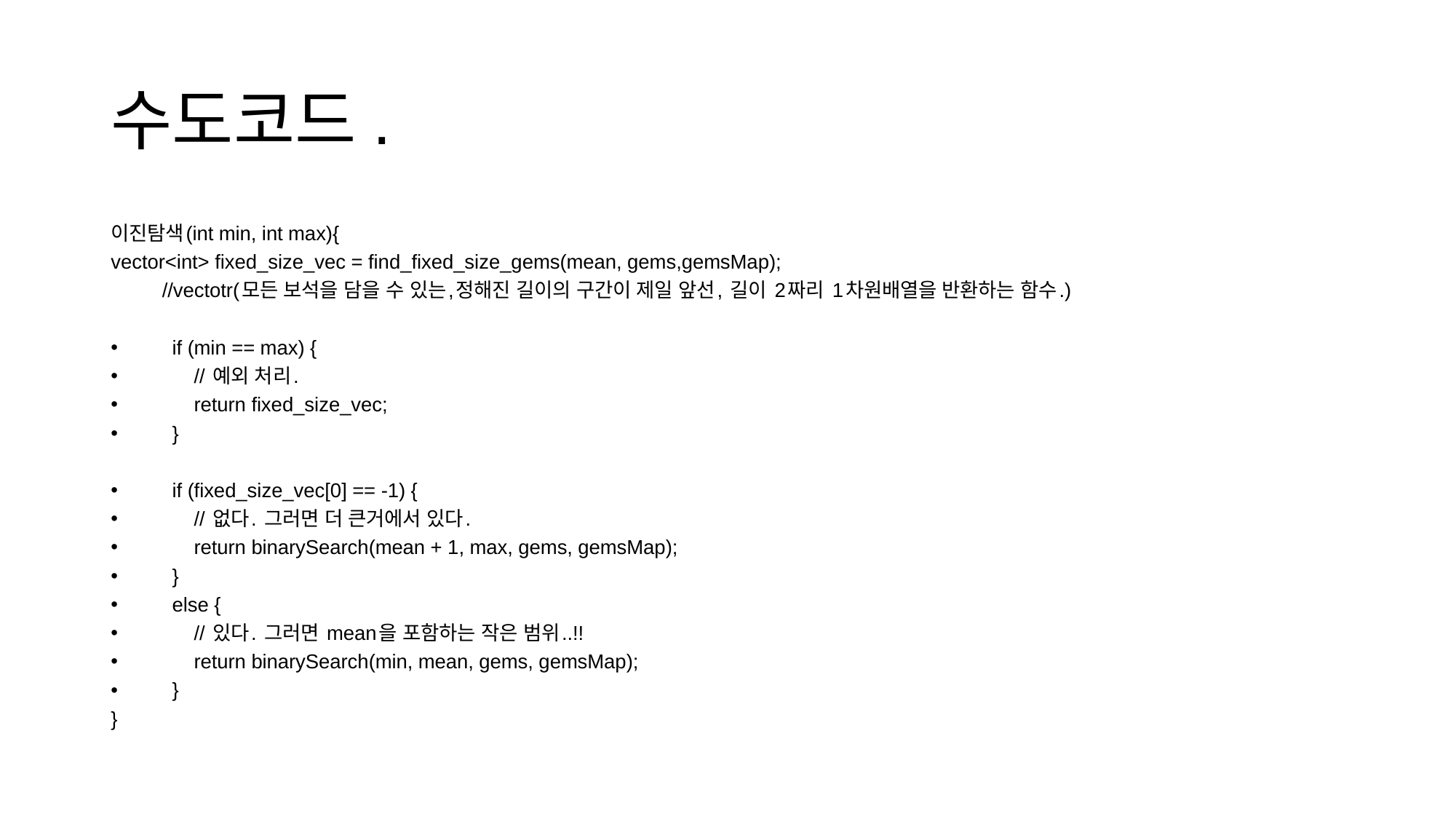

# 수도코드.
이진탐색(int min, int max){
vector<int> fixed_size_vec = find_fixed_size_gems(mean, gems,gemsMap);
	//vectotr(모든 보석을 담을 수 있는,정해진 길이의 구간이 제일 앞선, 길이 2짜리 1차원배열을 반환하는 함수.)

    if (min == max) {
        // 예외 처리.
        return fixed_size_vec;
    }

    if (fixed_size_vec[0] == -1) {
        // 없다. 그러면 더 큰거에서 있다.
        return binarySearch(mean + 1, max, gems, gemsMap);
    }
    else {
        // 있다. 그러면 mean을 포함하는 작은 범위..!!
        return binarySearch(min, mean, gems, gemsMap);
    }
}